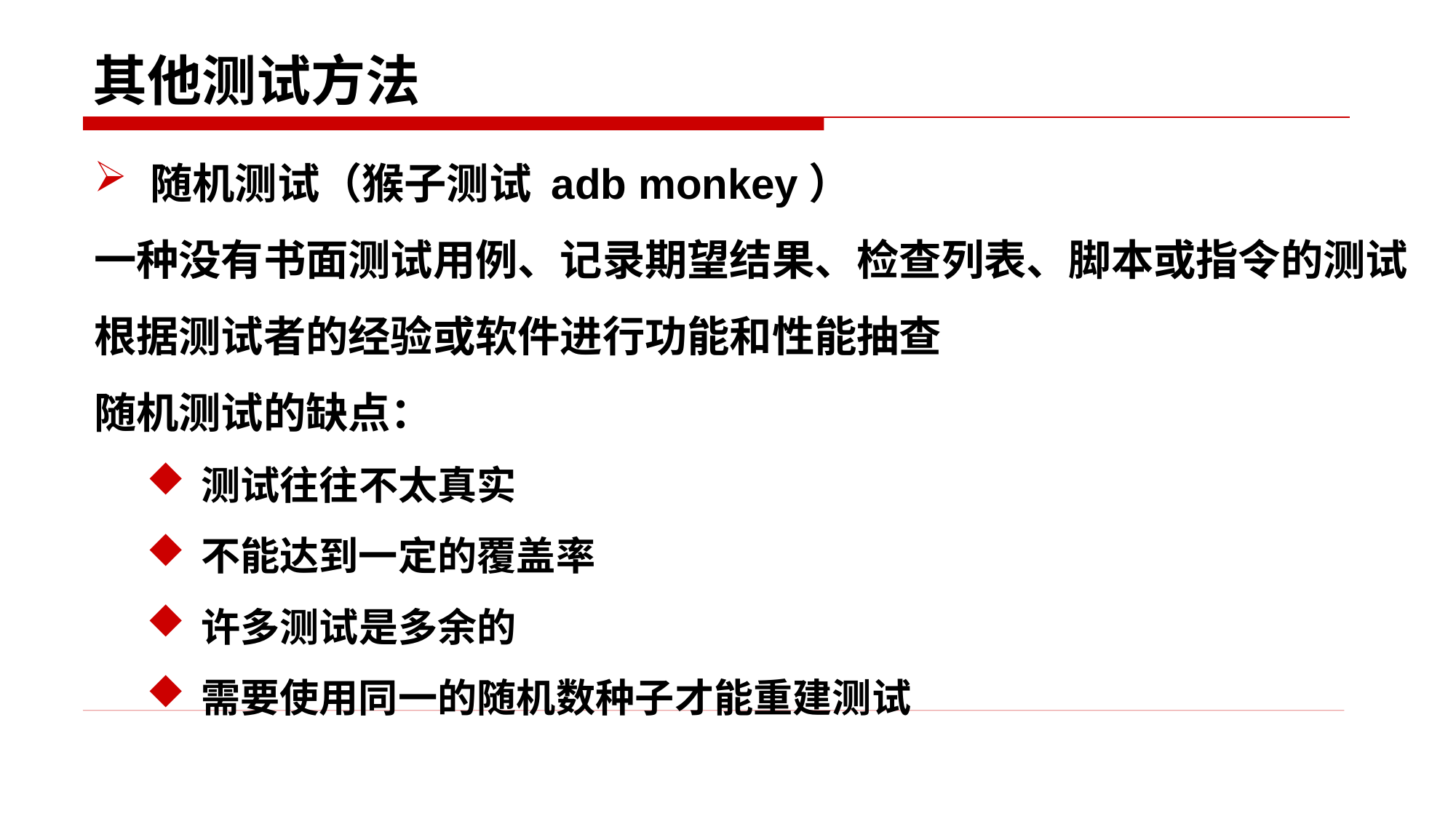

# 其他测试方法
随机测试（猴子测试 adb monkey）
一种没有书面测试用例、记录期望结果、检查列表、脚本或指令的测试
根据测试者的经验或软件进行功能和性能抽查
随机测试的缺点：
测试往往不太真实
不能达到一定的覆盖率
许多测试是多余的
需要使用同一的随机数种子才能重建测试